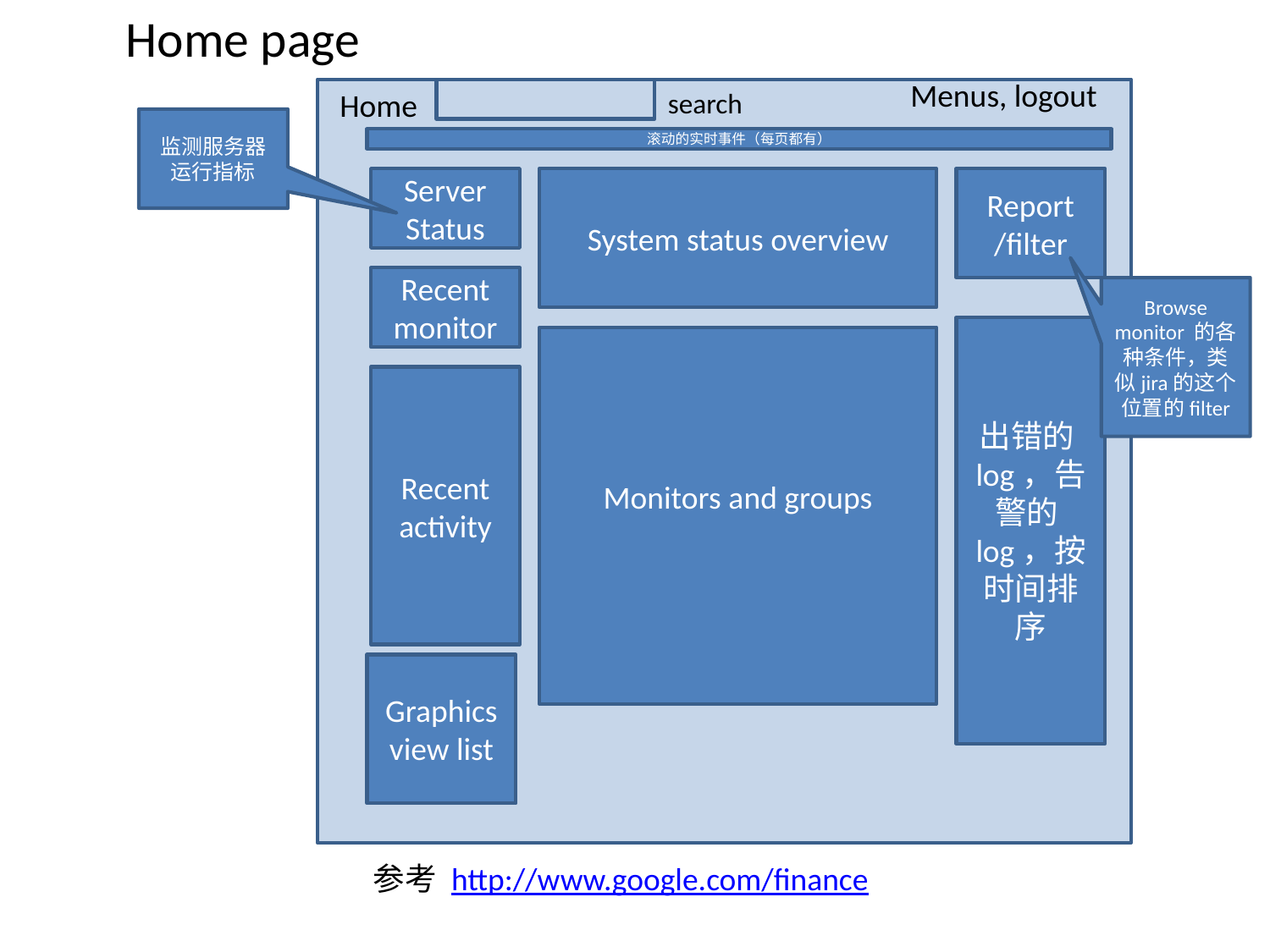

# Home page
Menus, logout

Home

search
监测服务器运行指标
滚动的实时事件（每页都有）
Server Status
System status overview
Report
/filter
Recent monitor
Browse monitor 的各种条件，类似jira的这个位置的filter
出错的log，告警的log，按时间排序
Monitors and groups

Recent
activity
Graphics view list
参考 http://www.google.com/finance